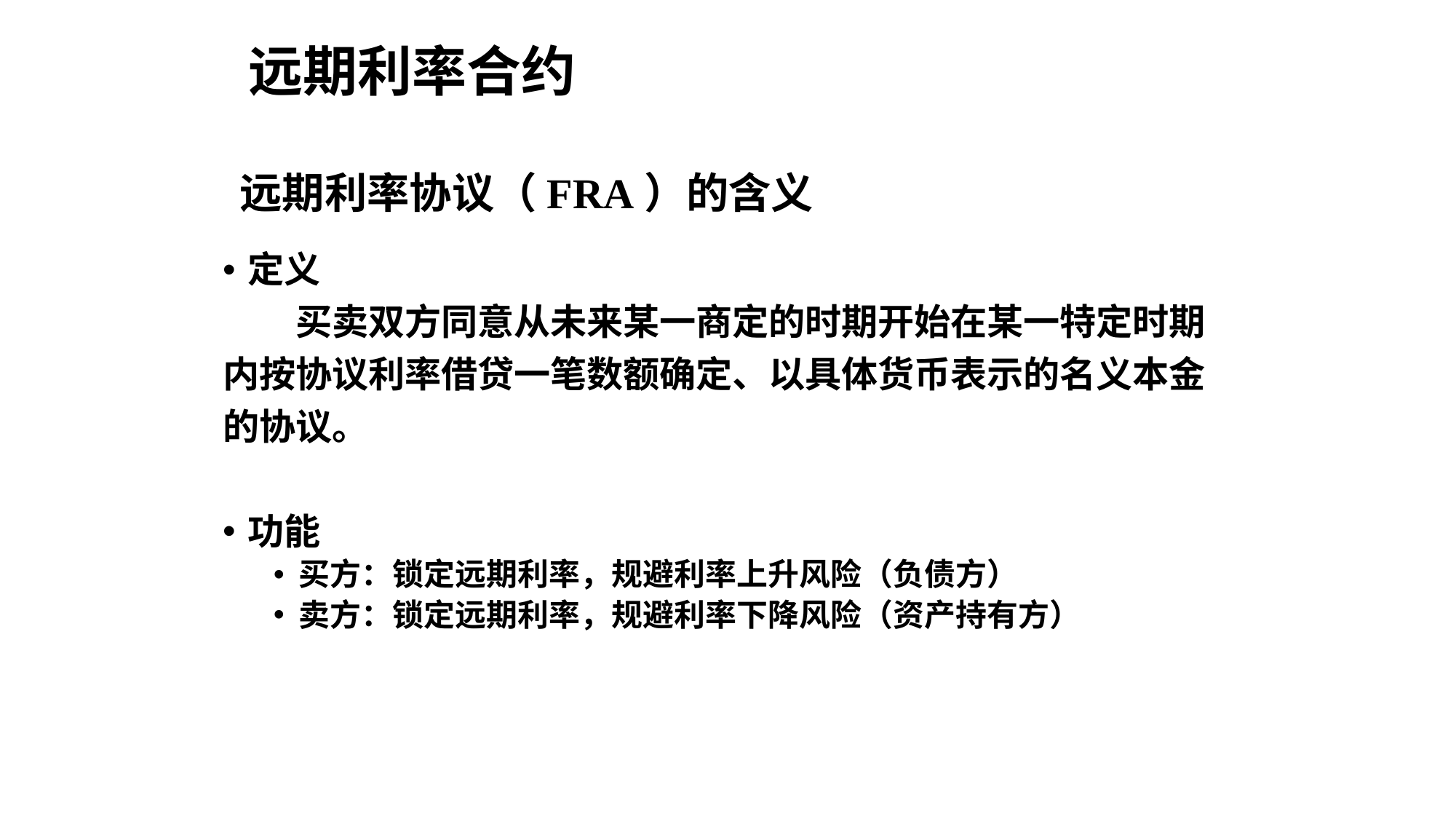

远期利率合约
# 远期利率协议（FRA）的含义
定义
        买卖双方同意从未来某一商定的时期开始在某一特定时期
内按协议利率借贷一笔数额确定、以具体货币表示的名义本金
的协议。

功能
买方：锁定远期利率，规避利率上升风险（负债方）
卖方：锁定远期利率，规避利率下降风险（资产持有方）